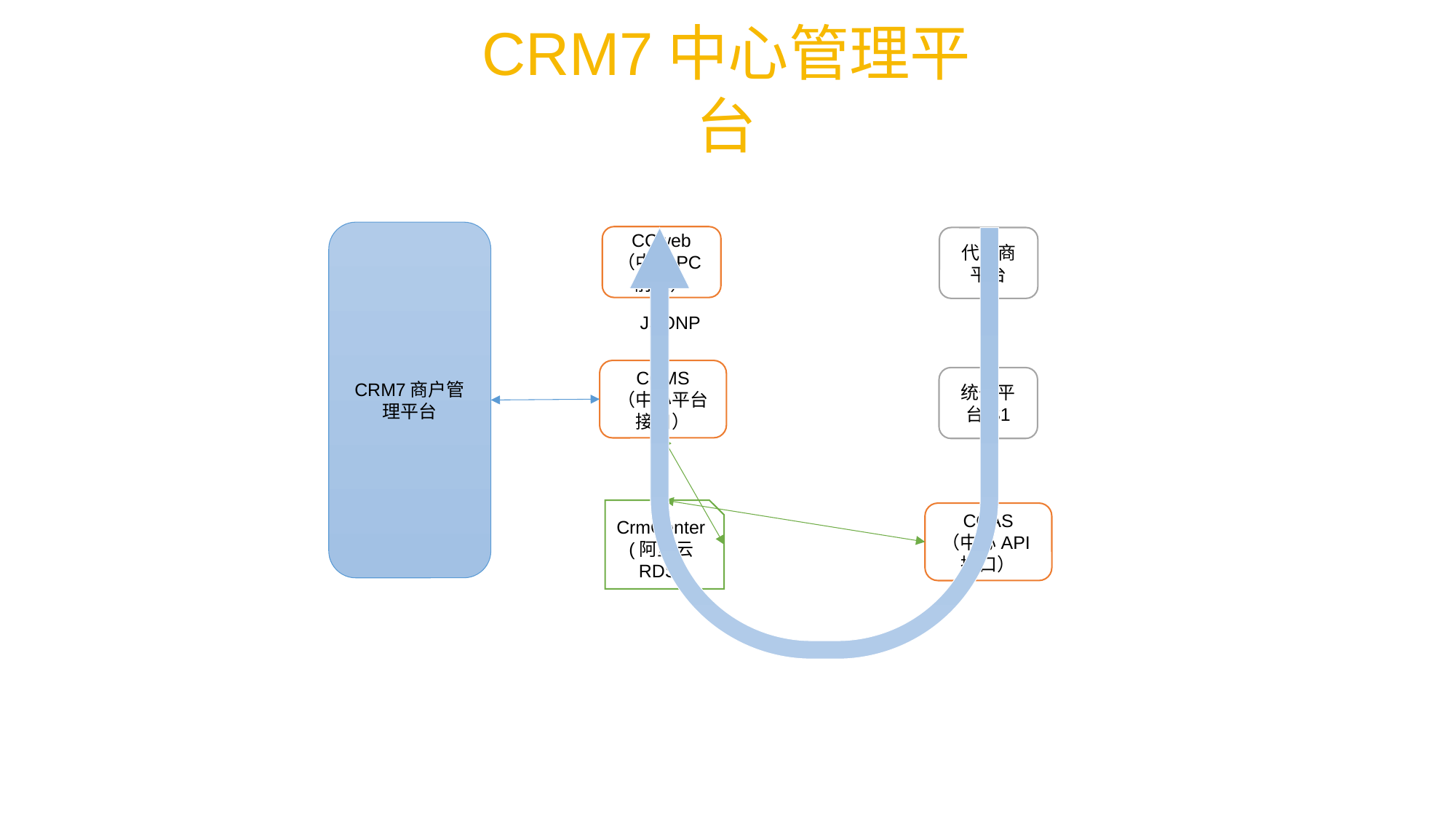

CRM7中心管理平台
CRM7商户管理平台
CCweb
（中心PC前端）

代理商平台
JSONP
CCMS
（中心平台接口）
统一平台S1
CrmCenter
 (阿里云RDS)
CCAS
（中心API接口）